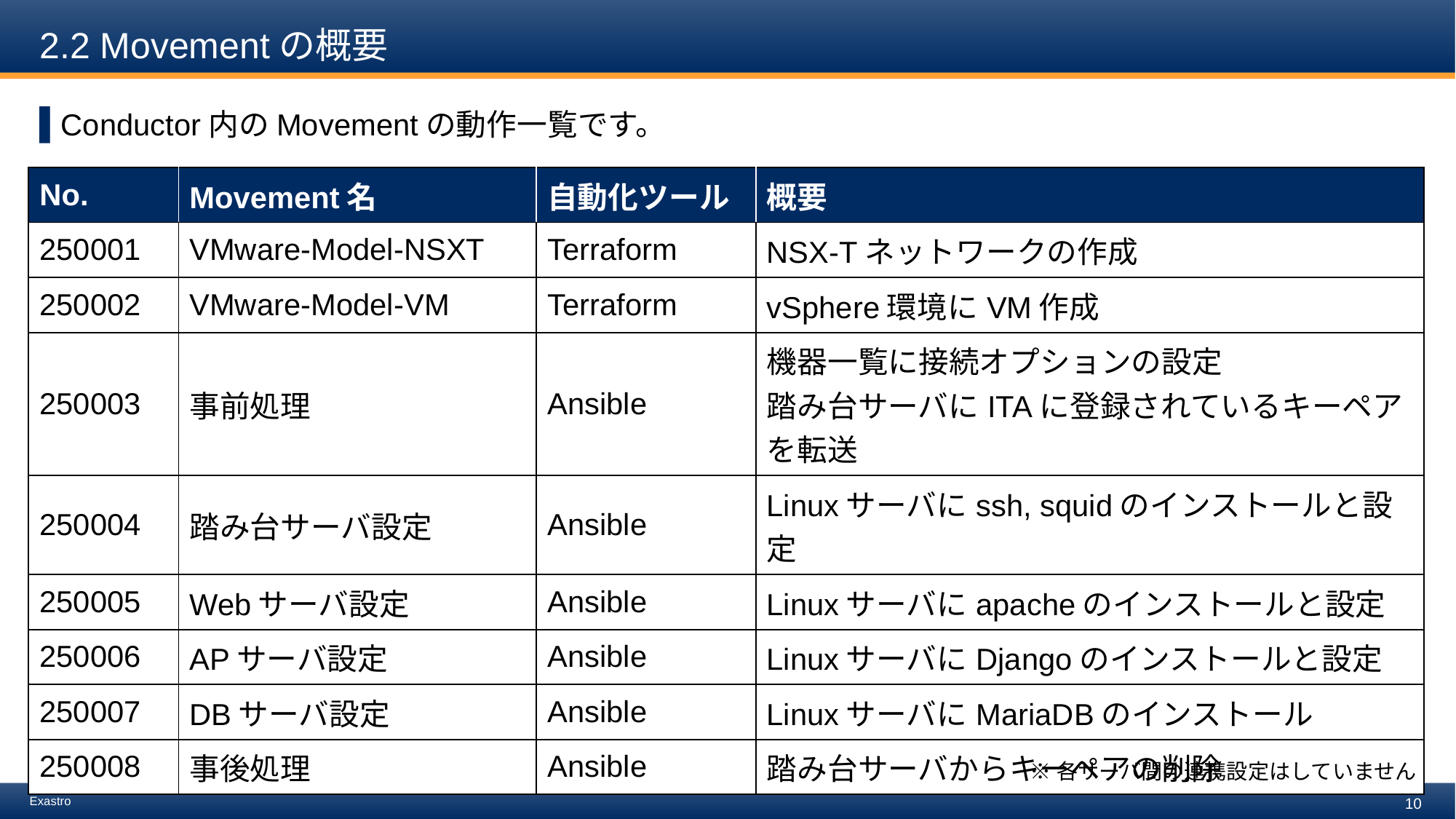

# 2.2 Movementの概要
Conductor内のMovementの動作一覧です。
| No. | Movement名 | 自動化ツール | 概要 |
| --- | --- | --- | --- |
| 250001 | VMware-Model-NSXT | Terraform | NSX-Tネットワークの作成 |
| 250002 | VMware-Model-VM | Terraform | vSphere環境にVM作成 |
| 250003 | 事前処理 | Ansible | 機器一覧に接続オプションの設定 踏み台サーバにITAに登録されているキーペアを転送 |
| 250004 | 踏み台サーバ設定 | Ansible | Linuxサーバにssh, squidのインストールと設定 |
| 250005 | Webサーバ設定 | Ansible | Linuxサーバにapacheのインストールと設定 |
| 250006 | APサーバ設定 | Ansible | LinuxサーバにDjangoのインストールと設定 |
| 250007 | DBサーバ設定 | Ansible | LinuxサーバにMariaDBのインストール |
| 250008 | 事後処理 | Ansible | 踏み台サーバからキーペアの削除 |
※各サーバ間の連携設定はしていません